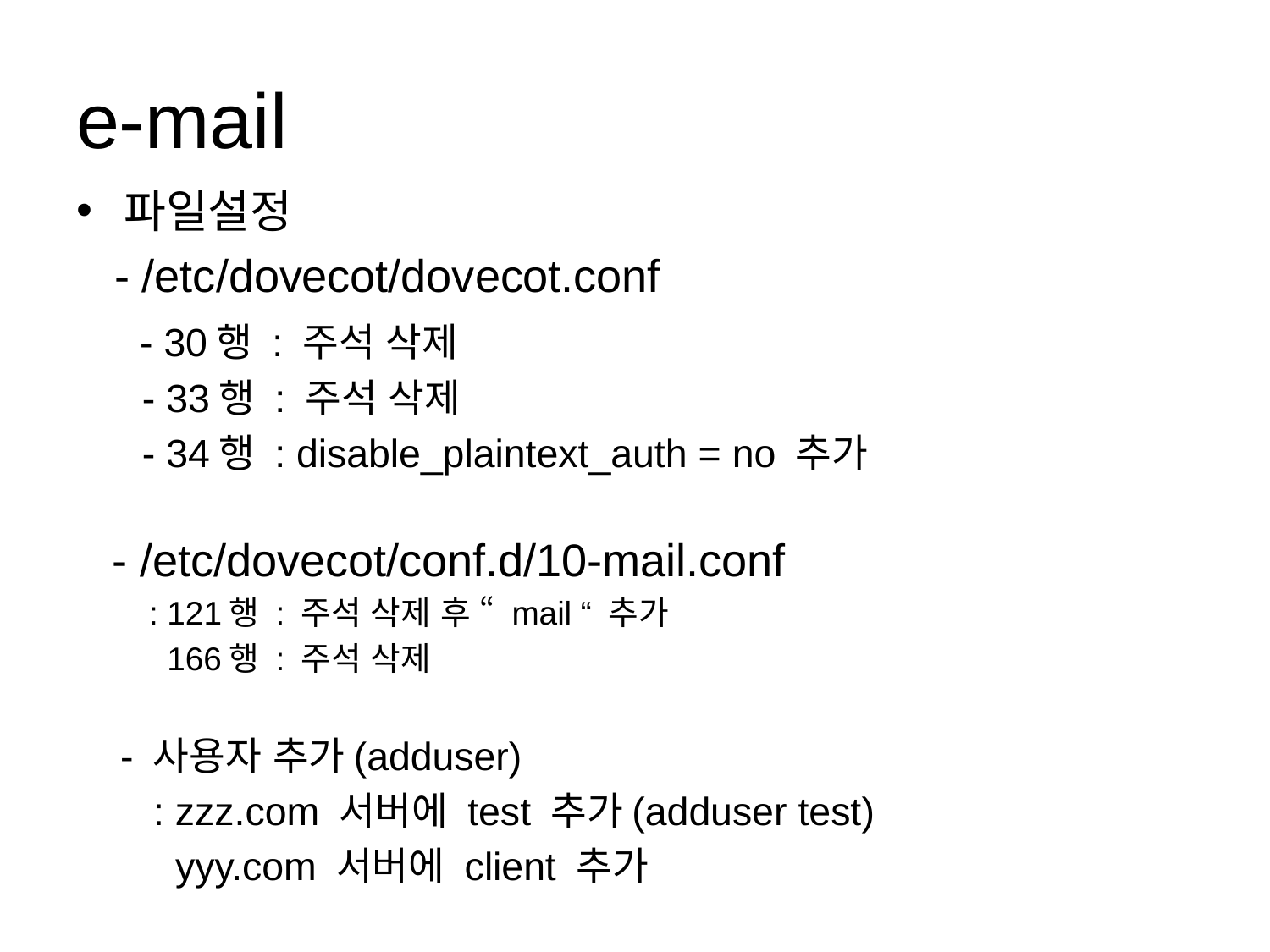

# e-mail
파일설정
   - /etc/dovecot/dovecot.conf
     - 30행 : 주석 삭제
      - 33행 : 주석 삭제
      - 34행 : disable_plaintext_auth = no 추가

    - /etc/dovecot/conf.d/10-mail.conf
        : 121행 : 주석 삭제 후 “ mail “ 추가
          166행 : 주석 삭제

    - 사용자 추가(adduser)
       : zzz.com 서버에 test 추가(adduser test)
         yyy.com 서버에 client 추가